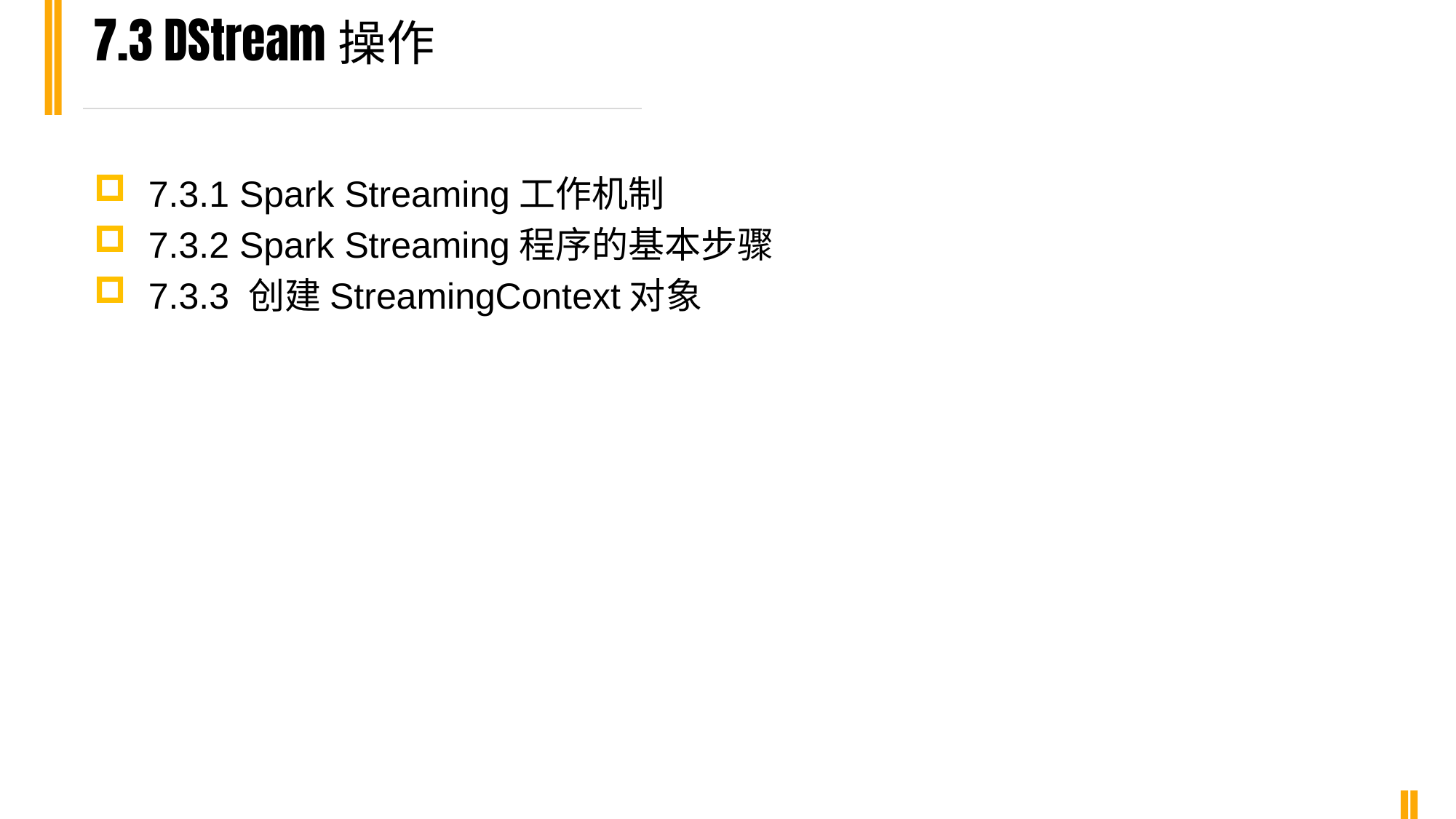

7.3 DStream操作

7.3.1 Spark Streaming工作机制
7.3.2 Spark Streaming程序的基本步骤
7.3.3 创建StreamingContext对象